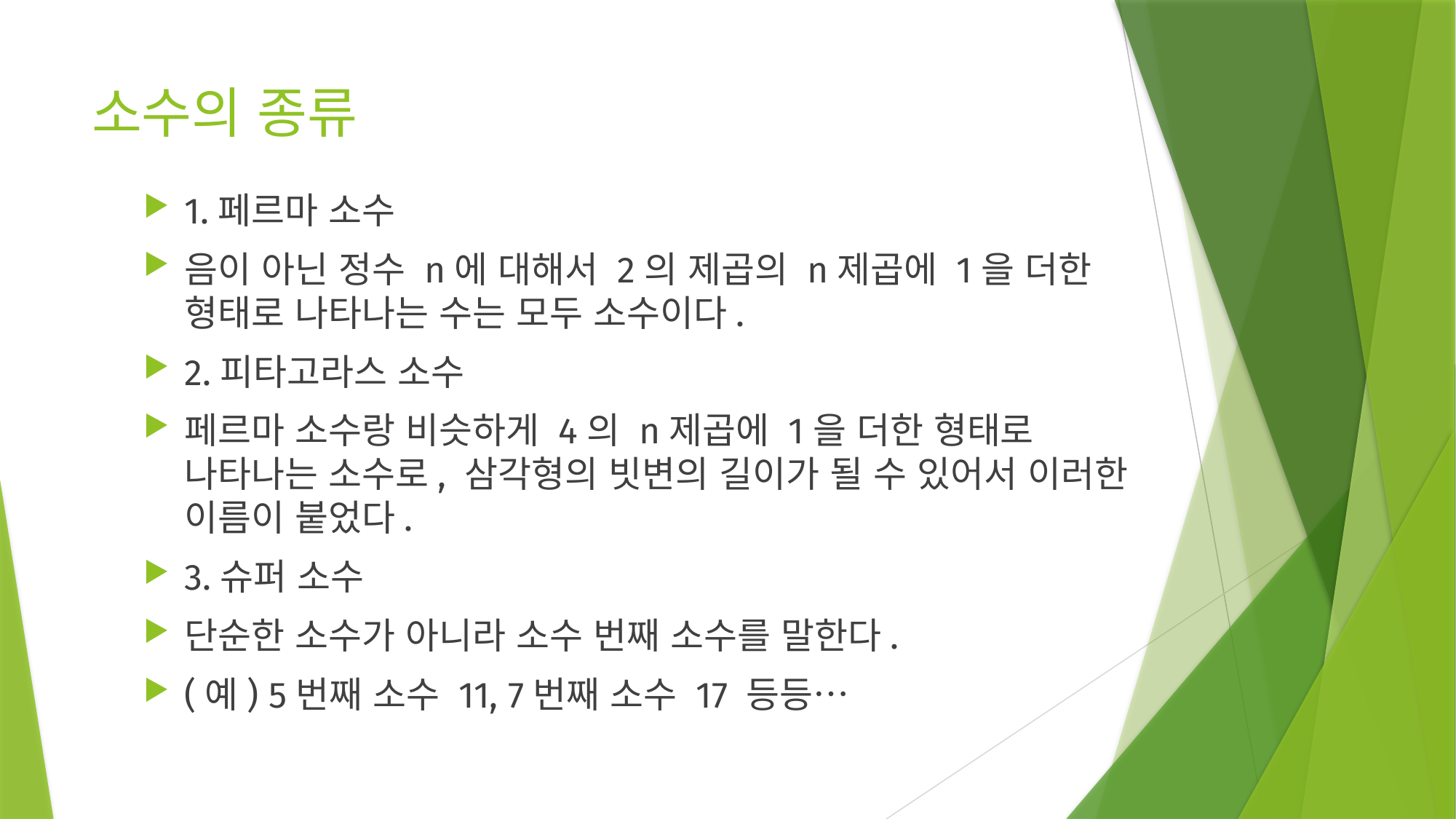

# 소수의 종류
1.페르마 소수
음이 아닌 정수 n에 대해서 2의 제곱의 n제곱에 1을 더한 형태로 나타나는 수는 모두 소수이다.
2.피타고라스 소수
페르마 소수랑 비슷하게 4의 n제곱에 1을 더한 형태로 나타나는 소수로, 삼각형의 빗변의 길이가 될 수 있어서 이러한 이름이 붙었다.
3.슈퍼 소수
단순한 소수가 아니라 소수 번째 소수를 말한다.
(예) 5번째 소수 11, 7번째 소수 17 등등…